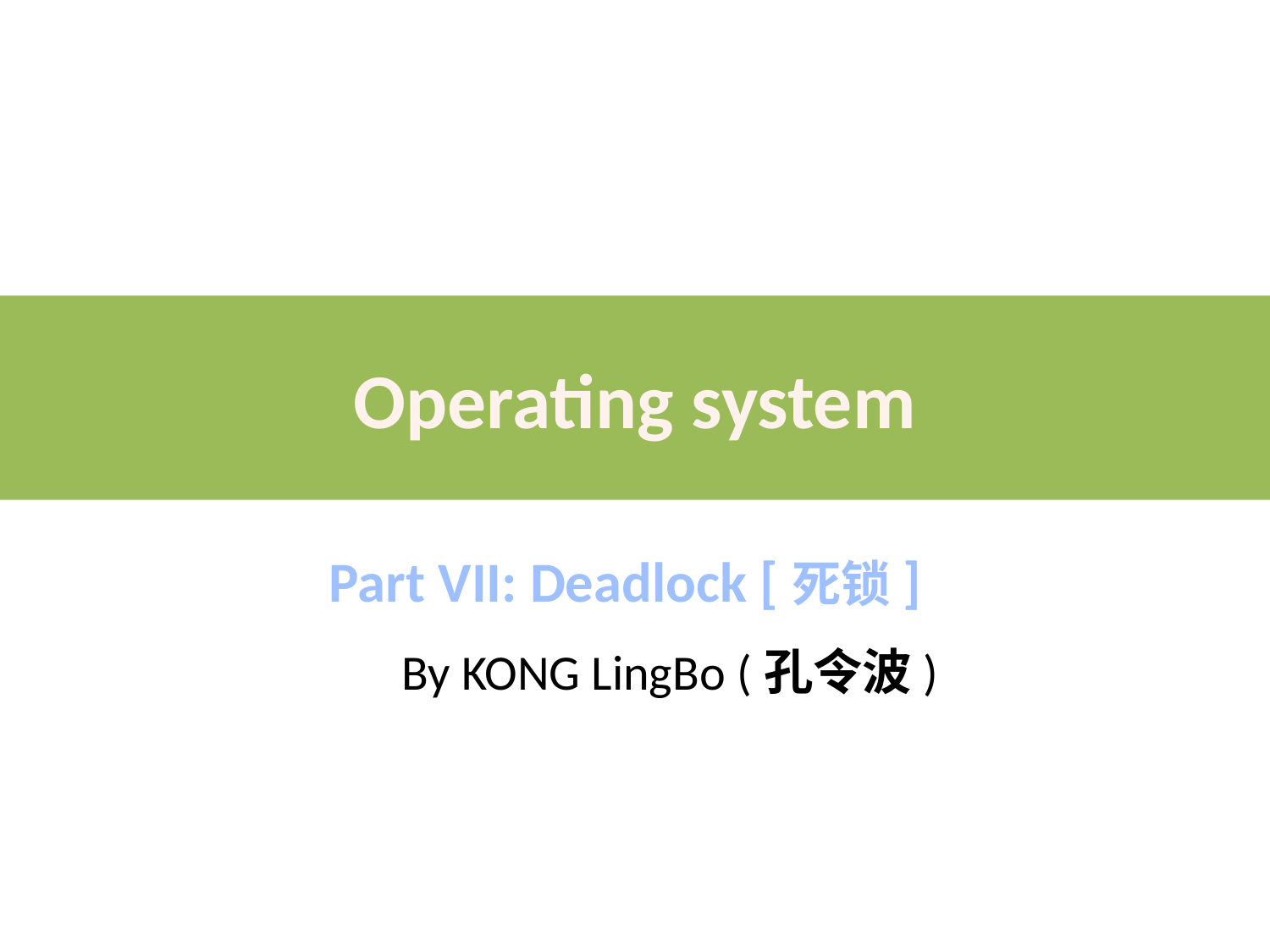

# Operating system
Part VII: Deadlock [死锁]
By KONG LingBo (孔令波)